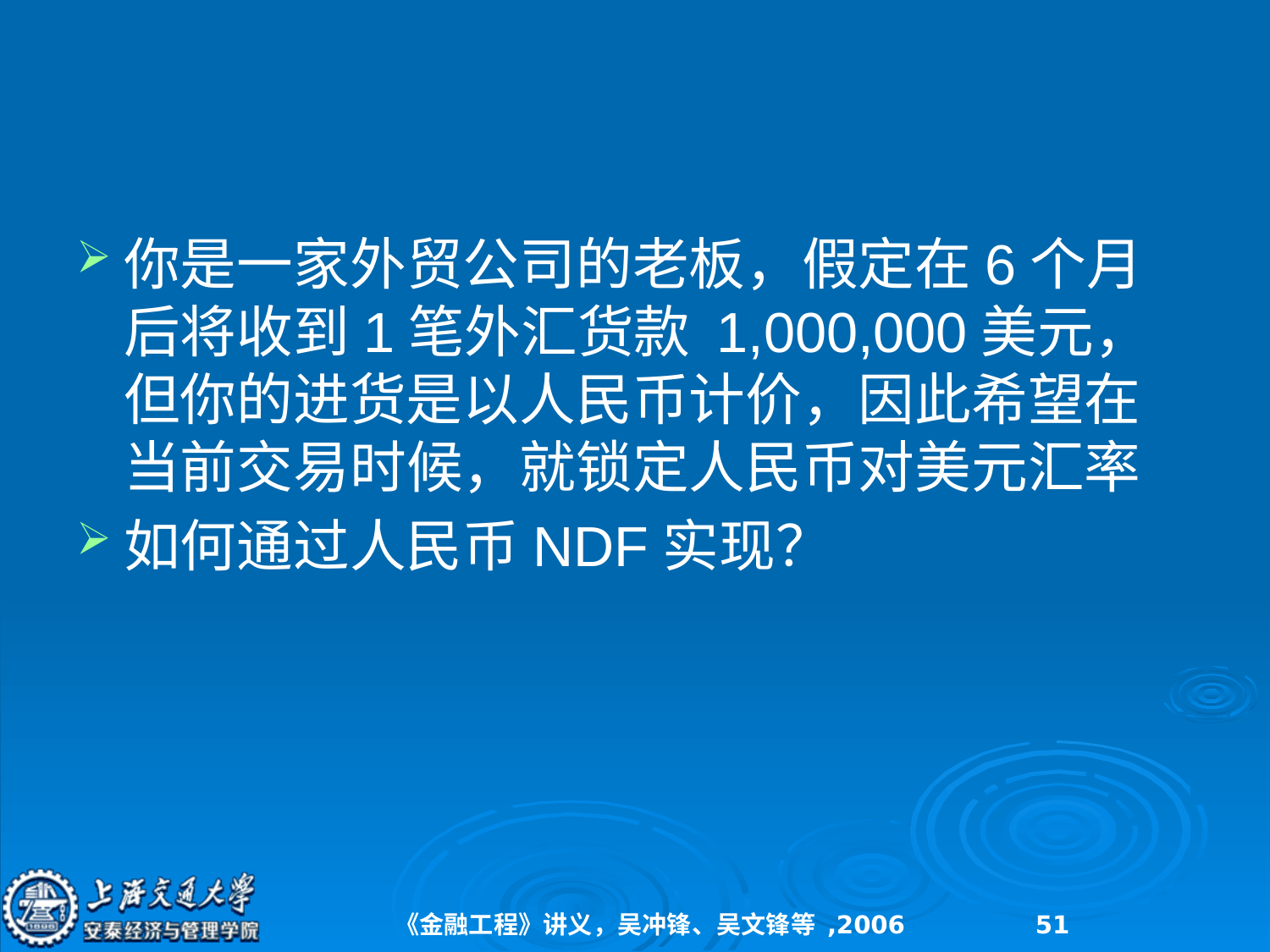

#
你是一家外贸公司的老板，假定在6个月后将收到1笔外汇货款 1,000,000美元，但你的进货是以人民币计价，因此希望在当前交易时候，就锁定人民币对美元汇率
如何通过人民币NDF实现？